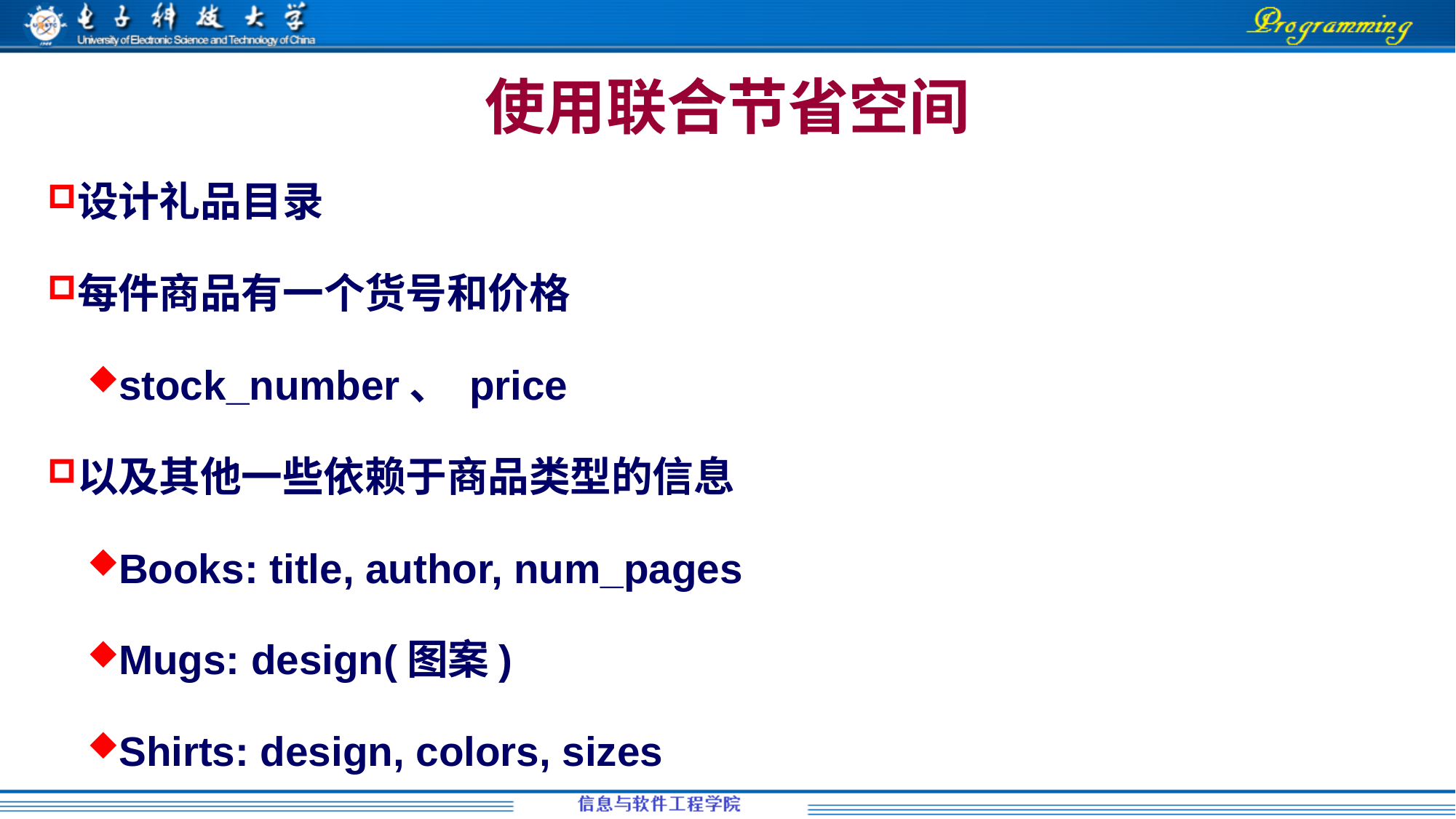

# 使用联合节省空间
设计礼品目录
每件商品有一个货号和价格
stock_number、 price
以及其他一些依赖于商品类型的信息
Books: title, author, num_pages
Mugs: design(图案)
Shirts: design, colors, sizes